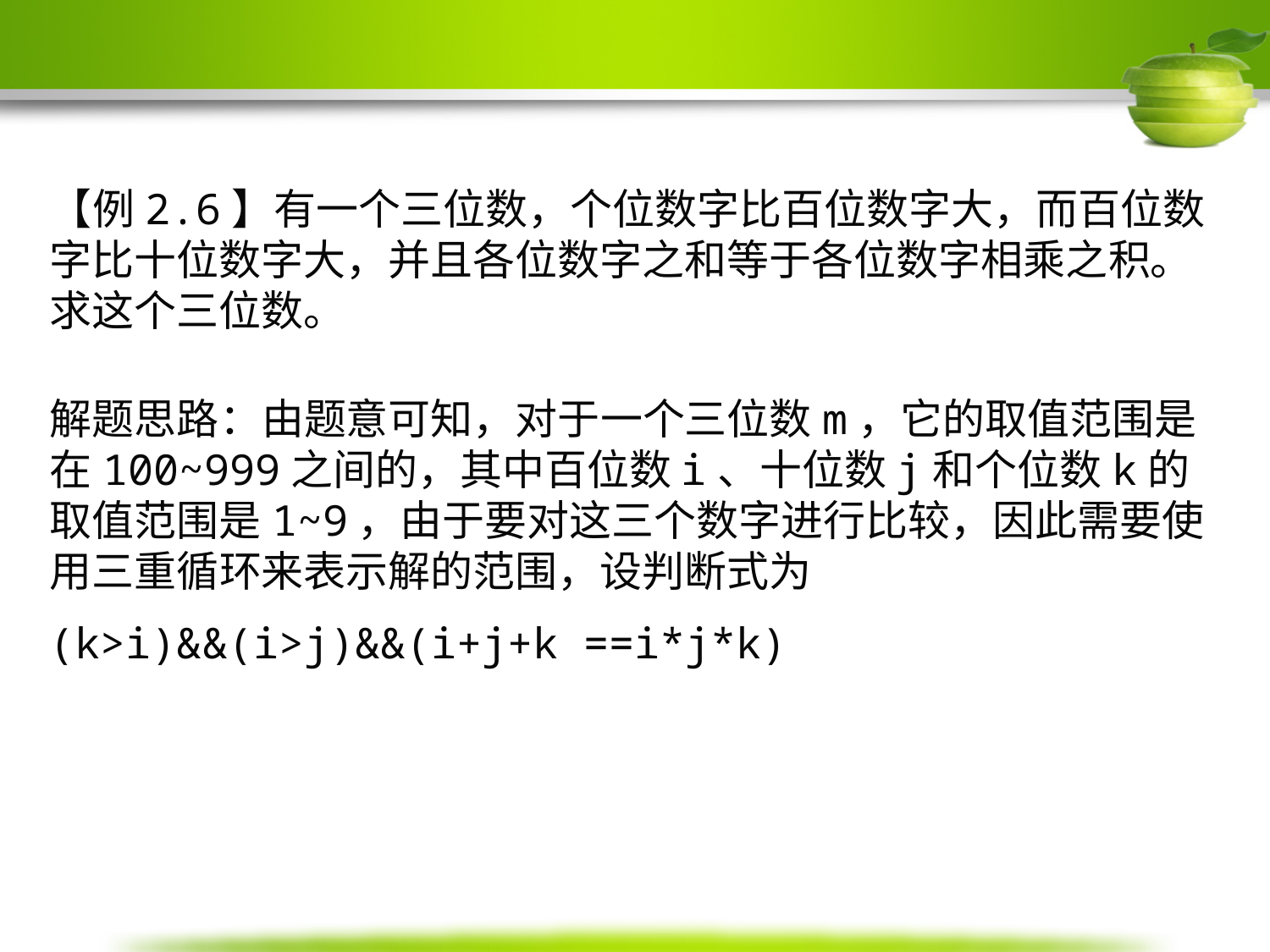

【例2.6】有一个三位数，个位数字比百位数字大，而百位数字比十位数字大，并且各位数字之和等于各位数字相乘之积。求这个三位数。
解题思路：由题意可知，对于一个三位数m，它的取值范围是在100~999之间的，其中百位数i、十位数j和个位数k的取值范围是1~9，由于要对这三个数字进行比较，因此需要使用三重循环来表示解的范围，设判断式为
(k>i)&&(i>j)&&(i+j+k ==i*j*k)